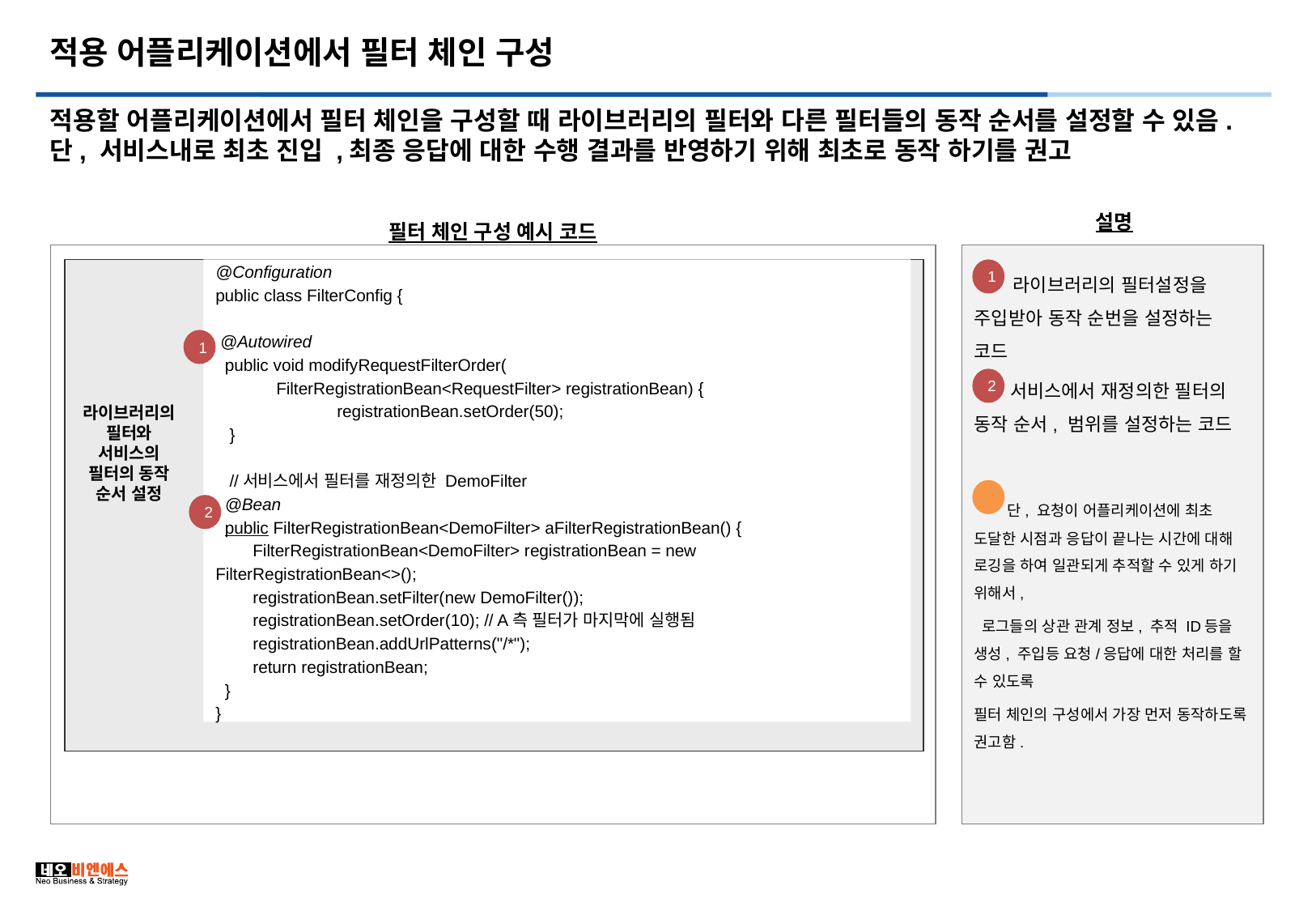

# 적용 어플리케이션에서 필터 체인 구성
적용할 어플리케이션에서 필터 체인을 구성할 때 라이브러리의 필터와 다른 필터들의 동작 순서를 설정할 수 있음. 단, 서비스내로 최초 진입 ,최종 응답에 대한 수행 결과를 반영하기 위해 최초로 동작 하기를 권고

설명
필터 체인 구성 예시 코드

      라이브러리의 필터설정을 주입받아 동작 순번을 설정하는 코드
      서비스에서 재정의한 필터의 동작 순서, 범위를 설정하는 코드

     단, 요청이 어플리케이션에 최초 도달한 시점과 응답이 끝나는 시간에 대해 로깅을 하여 일관되게 추적할 수 있게 하기 위해서,
 로그들의 상관 관계 정보, 추적 ID등을 생성, 주입등 요청/응답에 대한 처리를 할 수 있도록
필터 체인의 구성에서 가장 먼저 동작하도록 권고함.

@Configuration
public class FilterConfig {

 @Autowired
  public void modifyRequestFilterOrder(
FilterRegistrationBean<RequestFilter> registrationBean) {
	registrationBean.setOrder(50);
   }

   //서비스에서 필터를 재정의한 DemoFilter
  @Bean
  public FilterRegistrationBean<DemoFilter> aFilterRegistrationBean() {
        FilterRegistrationBean<DemoFilter> registrationBean = new FilterRegistrationBean<>();
        registrationBean.setFilter(new DemoFilter());
        registrationBean.setOrder(10); // A측 필터가 마지막에 실행됨
        registrationBean.addUrlPatterns("/*");
        return registrationBean;
  }
}
1
1
2
라이브러리의 필터와 서비스의 필터의 동작 순서 설정

2
3